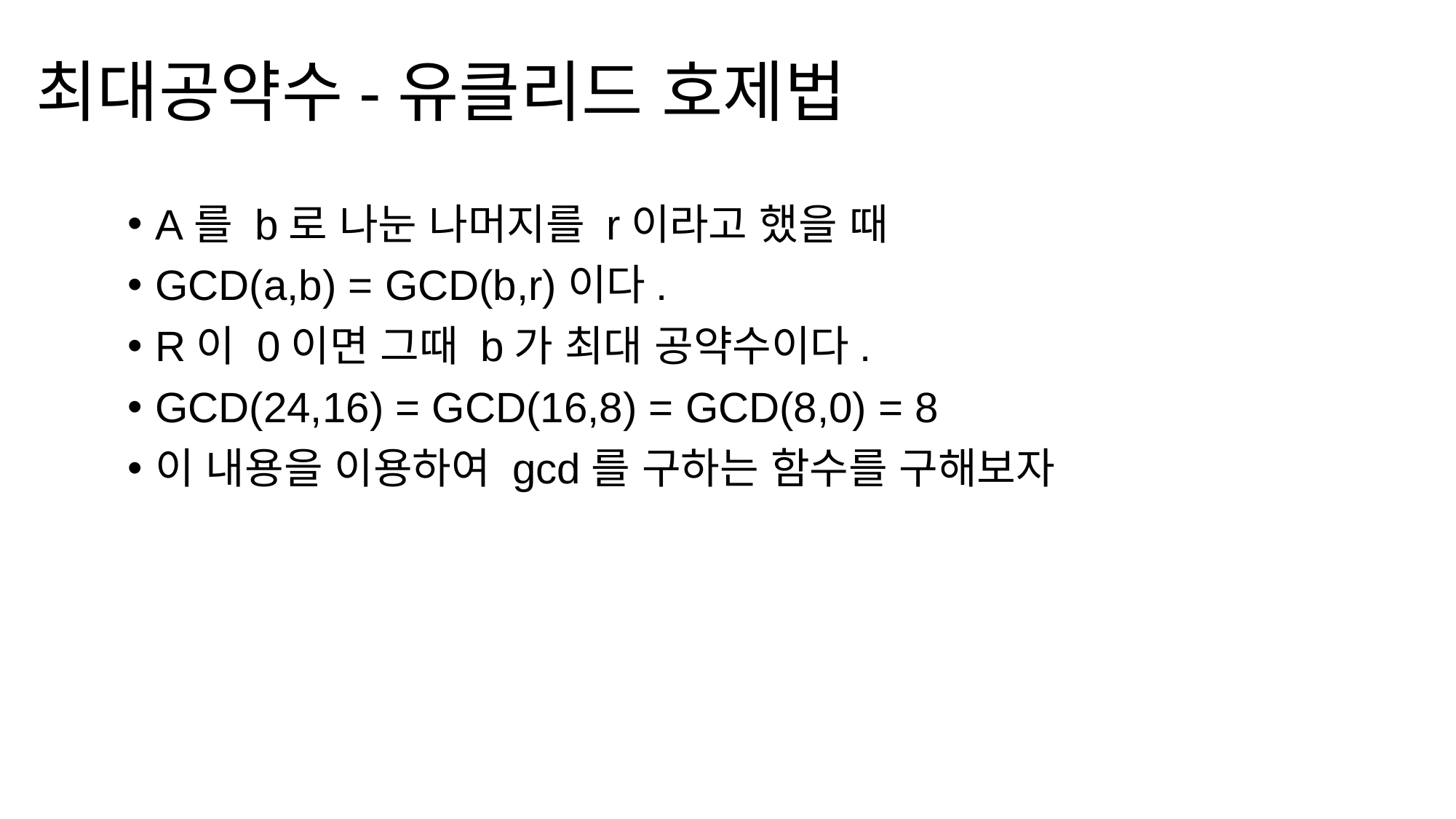

# 최대공약수-유클리드 호제법
A를 b로 나눈 나머지를 r이라고 했을 때
GCD(a,b) = GCD(b,r)이다.
R이 0이면 그때 b가 최대 공약수이다.
GCD(24,16) = GCD(16,8) = GCD(8,0) = 8
이 내용을 이용하여 gcd를 구하는 함수를 구해보자